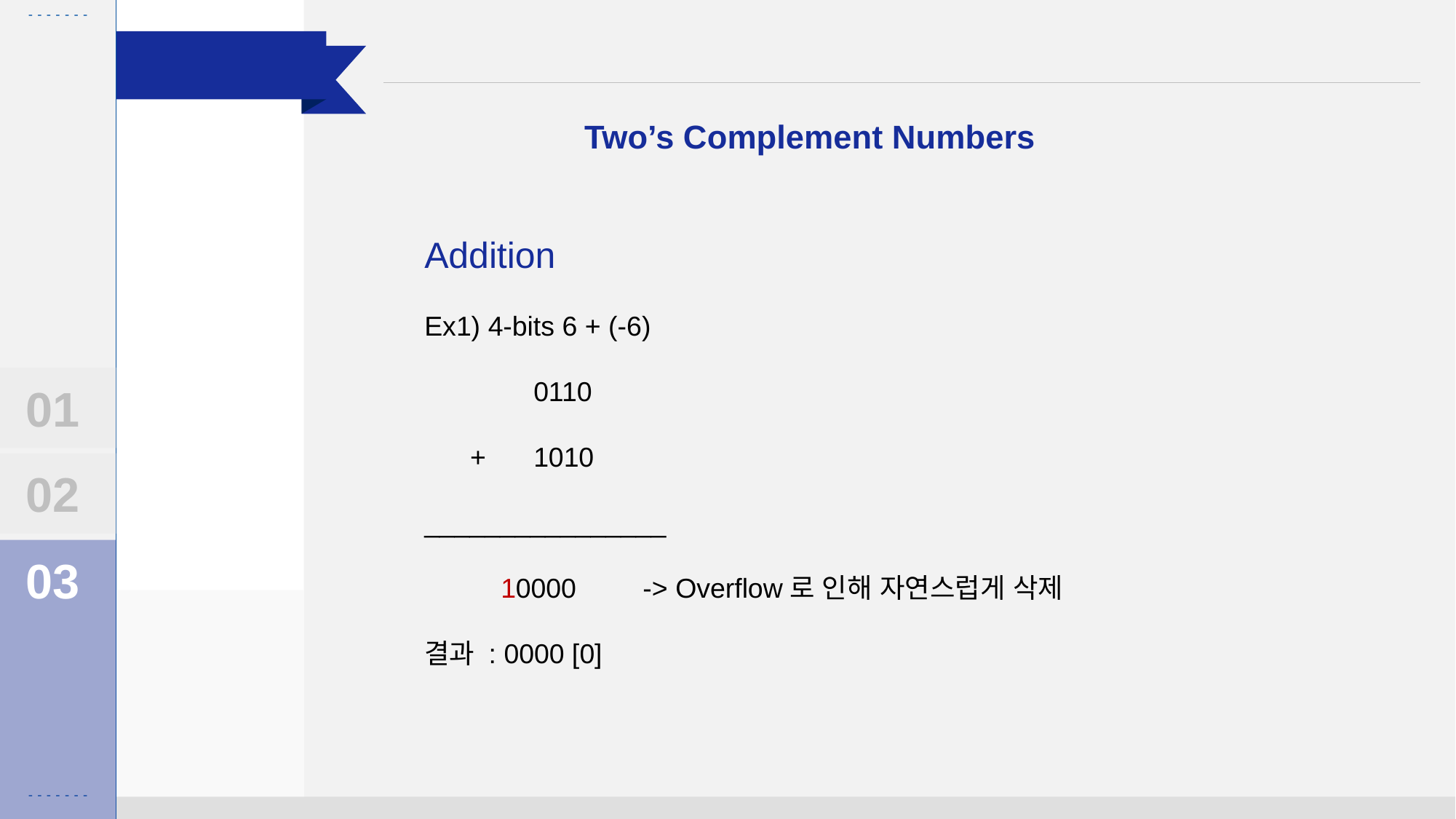

Two’s Complement Numbers
Addition
Ex1) 4-bits 6 + (-6)
	0110
      +	1010
________________
          10000	-> Overflow로 인해 자연스럽게 삭제
결과 : 0000 [0]